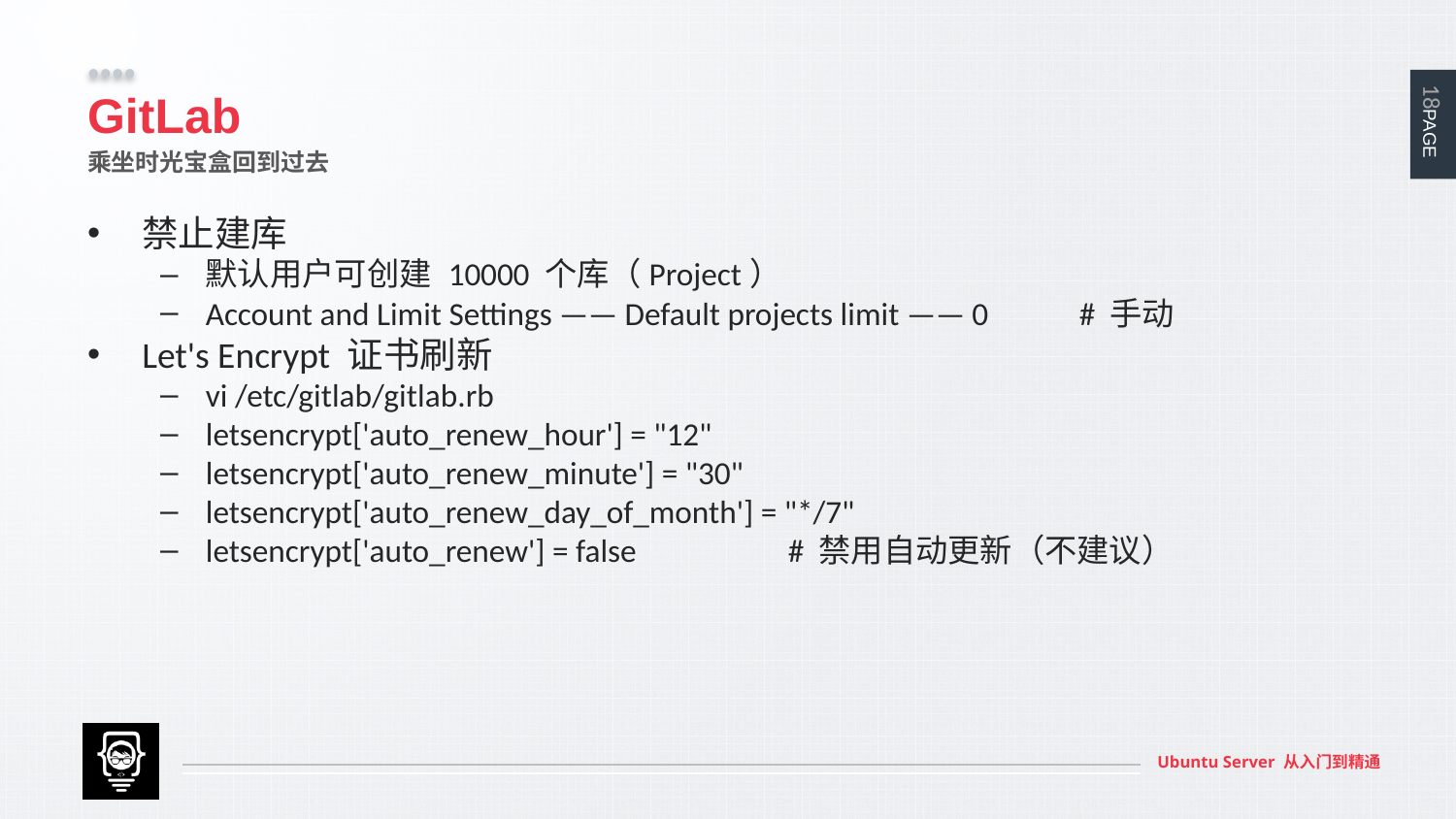

# GitLab
乘坐时光宝盒回到过去
禁止建库
默认用户可创建 10000 个库（Project）
Account and Limit Settings —— Default projects limit —— 0	# 手动
Let's Encrypt 证书刷新
vi /etc/gitlab/gitlab.rb
letsencrypt['auto_renew_hour'] = "12"
letsencrypt['auto_renew_minute'] = "30"
letsencrypt['auto_renew_day_of_month'] = "*/7"
letsencrypt['auto_renew'] = false		# 禁用自动更新（不建议）